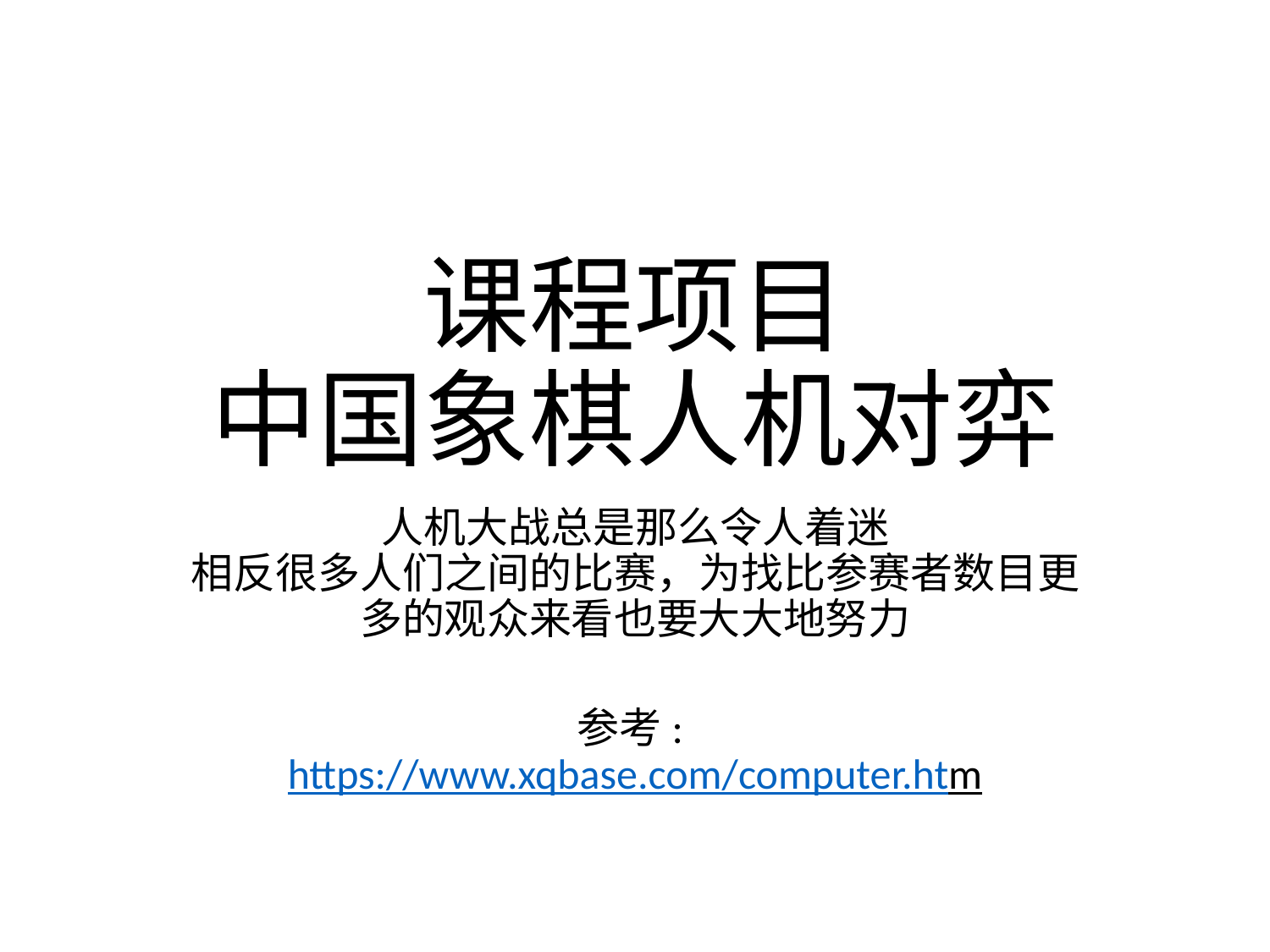

# 课程项目 中国象棋人机对弈
人机大战总是那么令人着迷
相反很多人们之间的比赛，为找比参赛者数目更多的观众来看也要大大地努力
参考:
https://www.xqbase.com/computer.htm